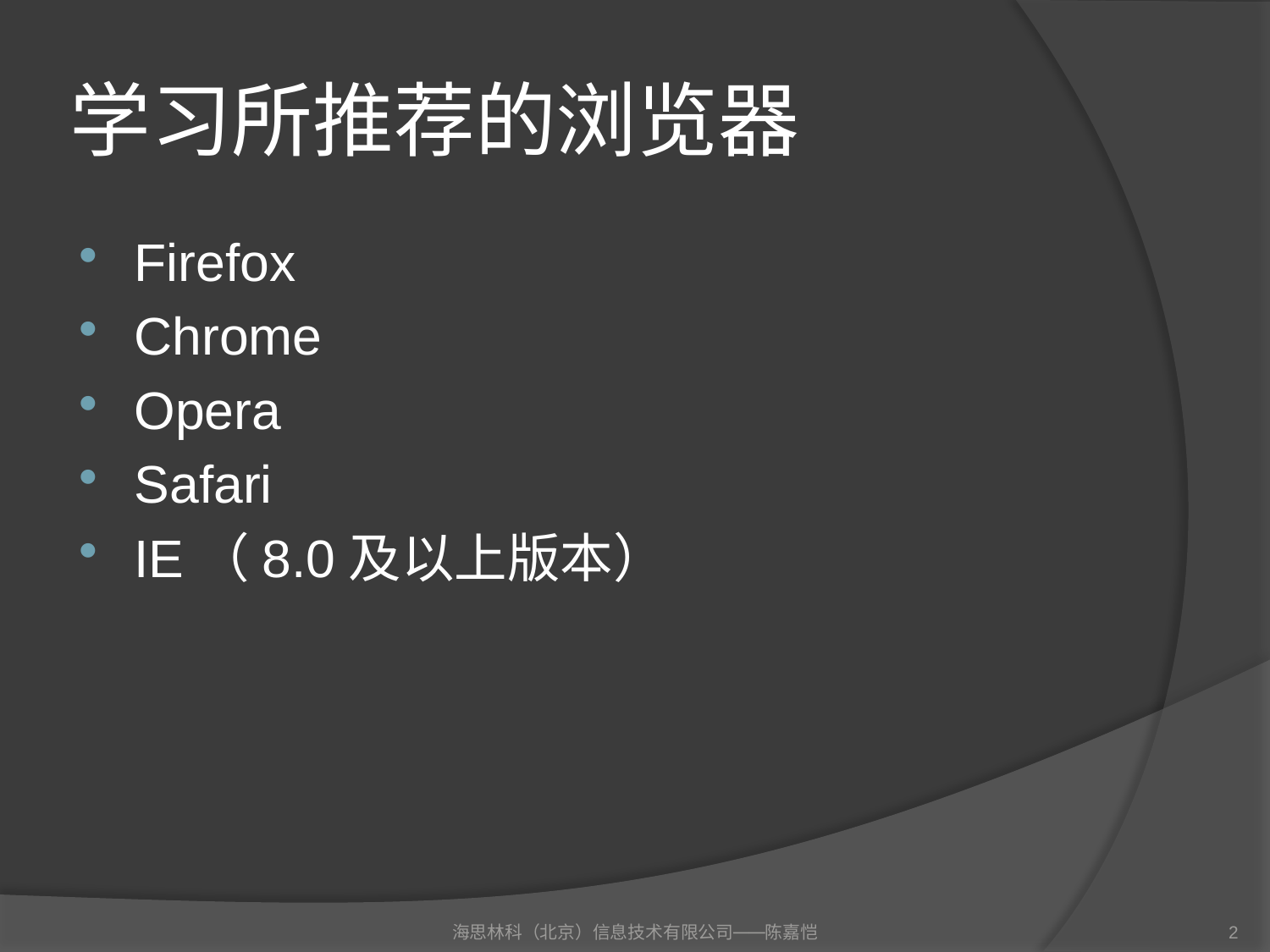

# 学习所推荐的浏览器
Firefox
Chrome
Opera
Safari
IE（8.0及以上版本）
海思林科（北京）信息技术有限公司——陈嘉恺
2